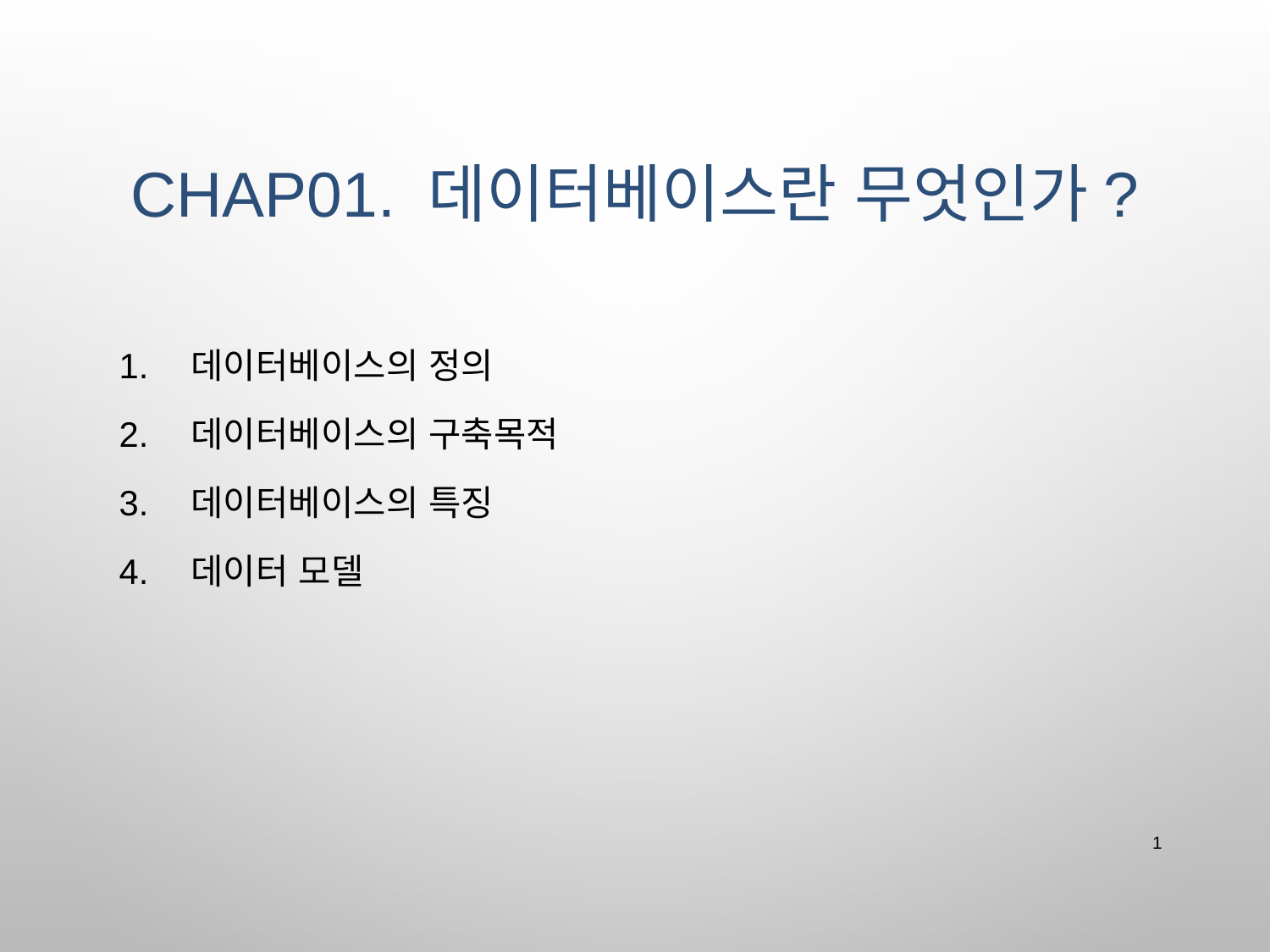

# chap01. 데이터베이스란 무엇인가?
데이터베이스의 정의
데이터베이스의 구축목적
데이터베이스의 특징
데이터 모델
1